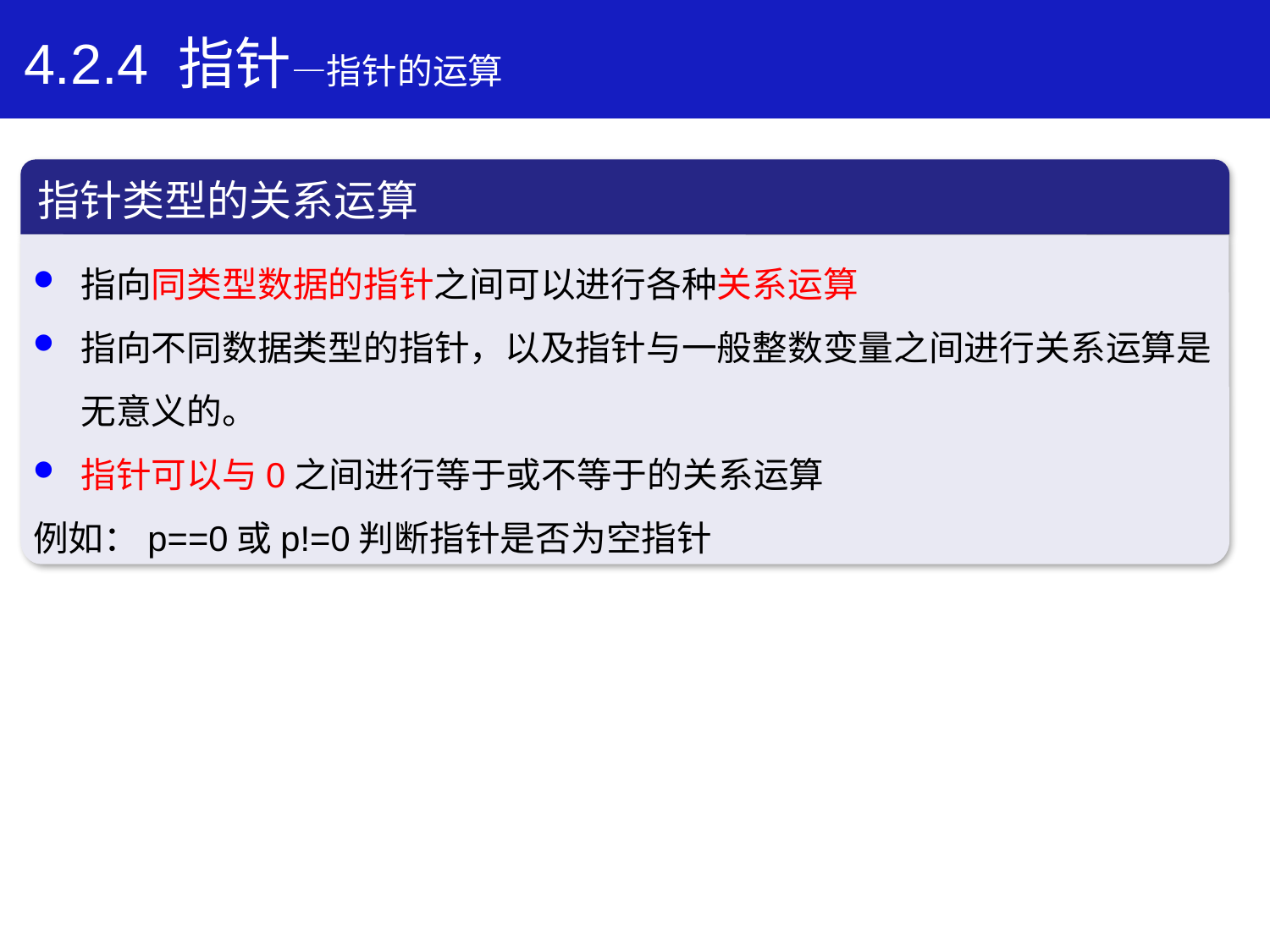

4.2.4 指针—指针的运算
指针类型的关系运算
指向同类型数据的指针之间可以进行各种关系运算
指向不同数据类型的指针，以及指针与一般整数变量之间进行关系运算是无意义的。
指针可以与0之间进行等于或不等于的关系运算
例如：p==0或p!=0判断指针是否为空指针
27